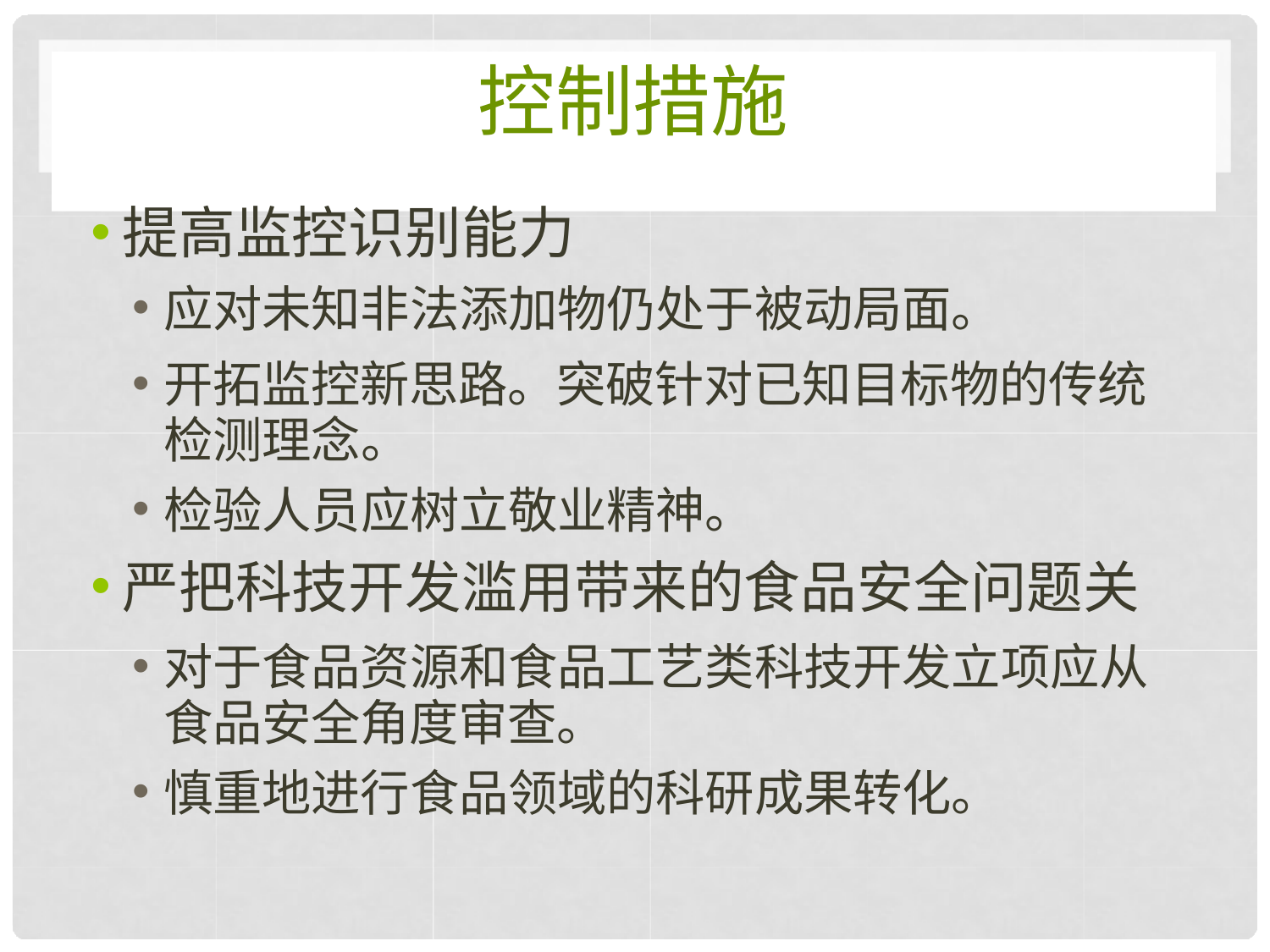

# 控制措施
提高监控识别能力
应对未知非法添加物仍处于被动局面。
开拓监控新思路。突破针对已知目标物的传统 检测理念。
检验人员应树立敬业精神。
严把科技开发滥用带来的食品安全问题关
对于食品资源和食品工艺类科技开发立项应从 食品安全角度审查。
慎重地进行食品领域的科研成果转化。